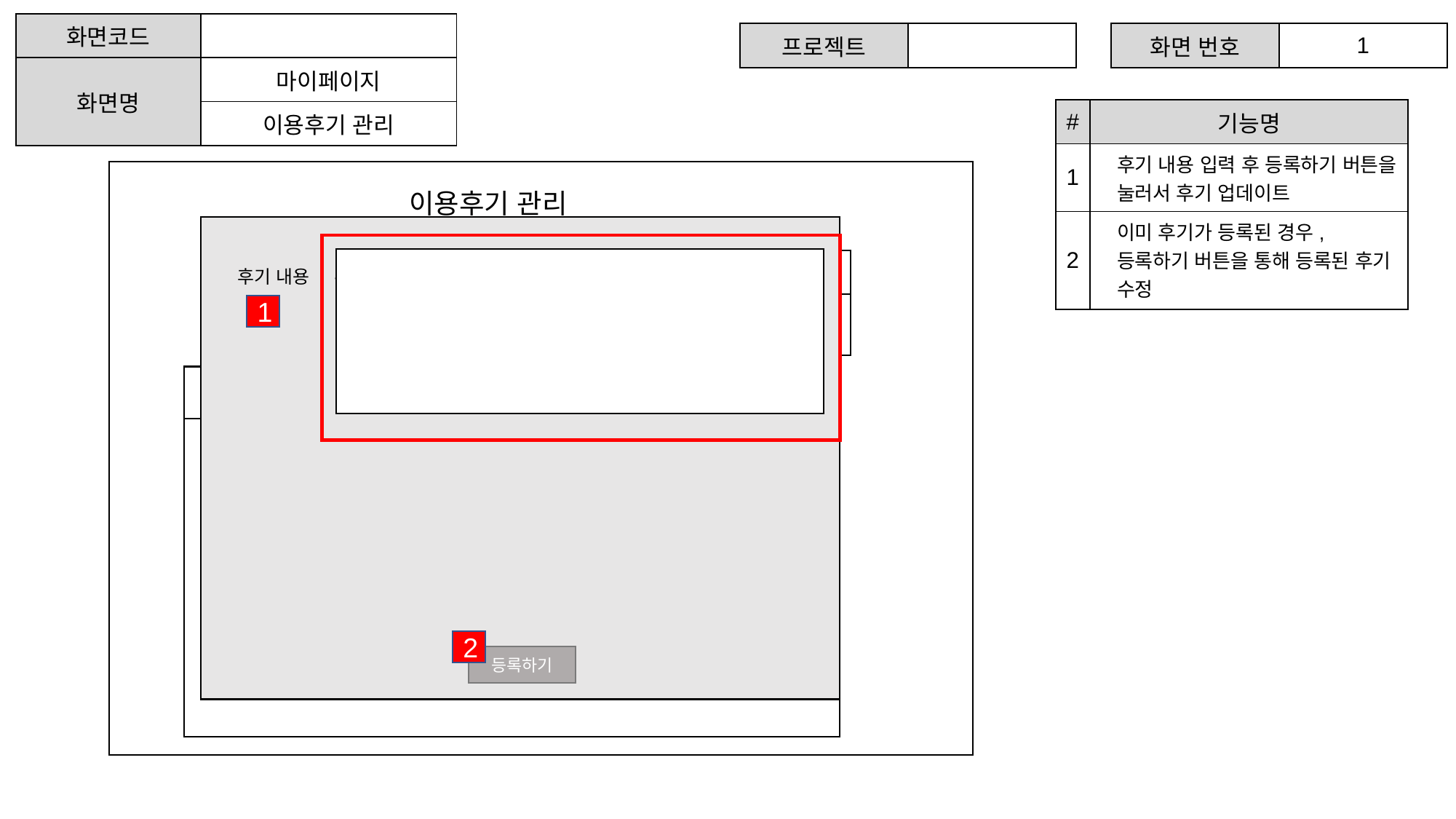

| 화면코드 |  |
| --- | --- |
| 화면명 | 마이페이지 |
|  | 이용후기 관리 |
| 프로젝트 |  |
| --- | --- |
| 화면 번호 | 1 |
| --- | --- |
| # | 기능명 |
| --- | --- |
| 1 | 후기 내용 입력 후 등록하기 버튼을 눌러서 후기 업데이트 |
| 2 | 이미 후기가 등록된 경우, 등록하기 버튼을 통해 등록된 후기 수정 |

이용후기 관리

1

세미나존

후기 내용 :  ----------
세미나존
세미나/밋업
1

  세미나/밋업명         장소        날짜       시간              후기등록여부
2
등록하기